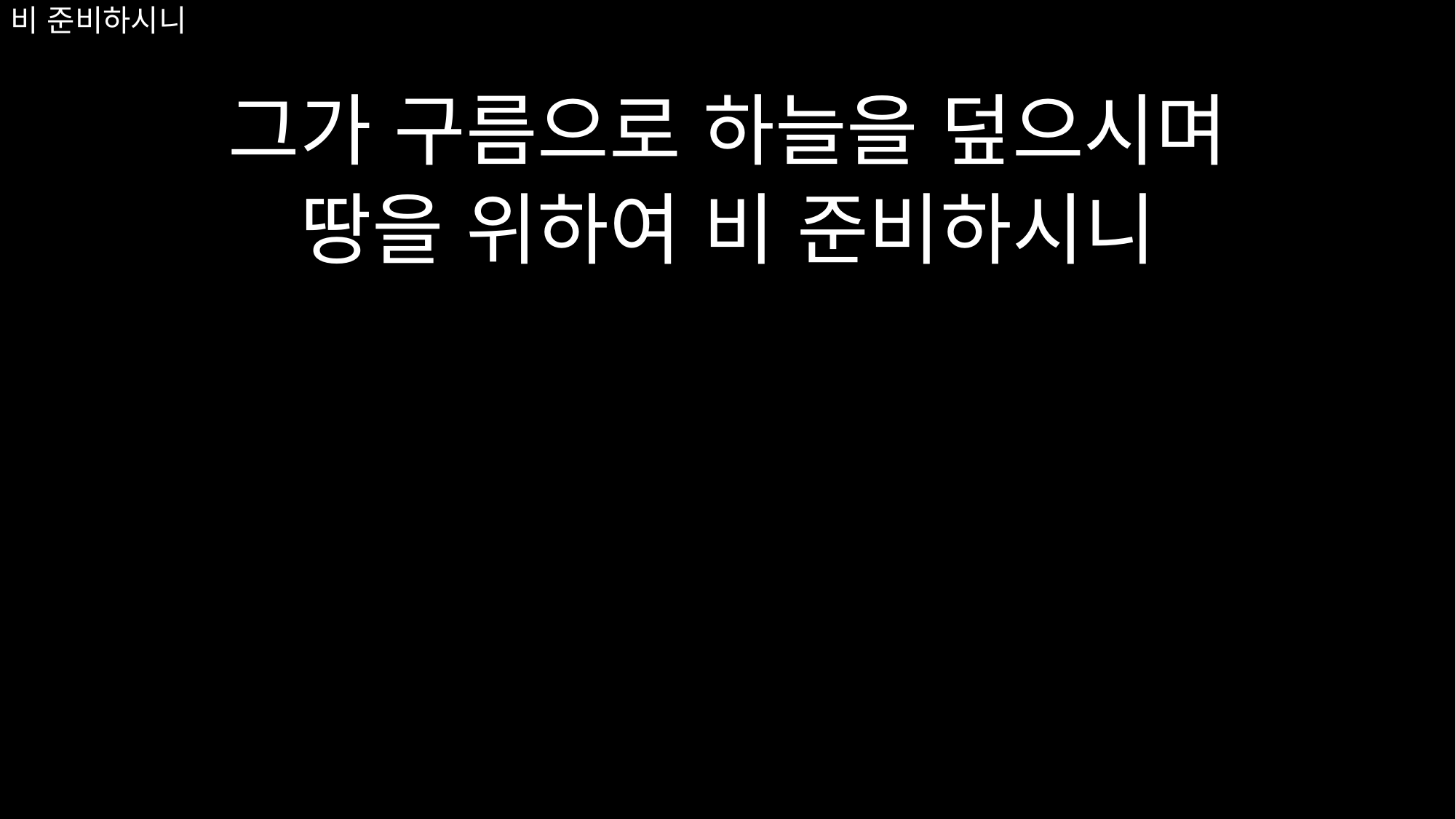

그가 구름으로 하늘을 덮으시며
땅을 위하여 비 준비하시니

# 비 준비하시니